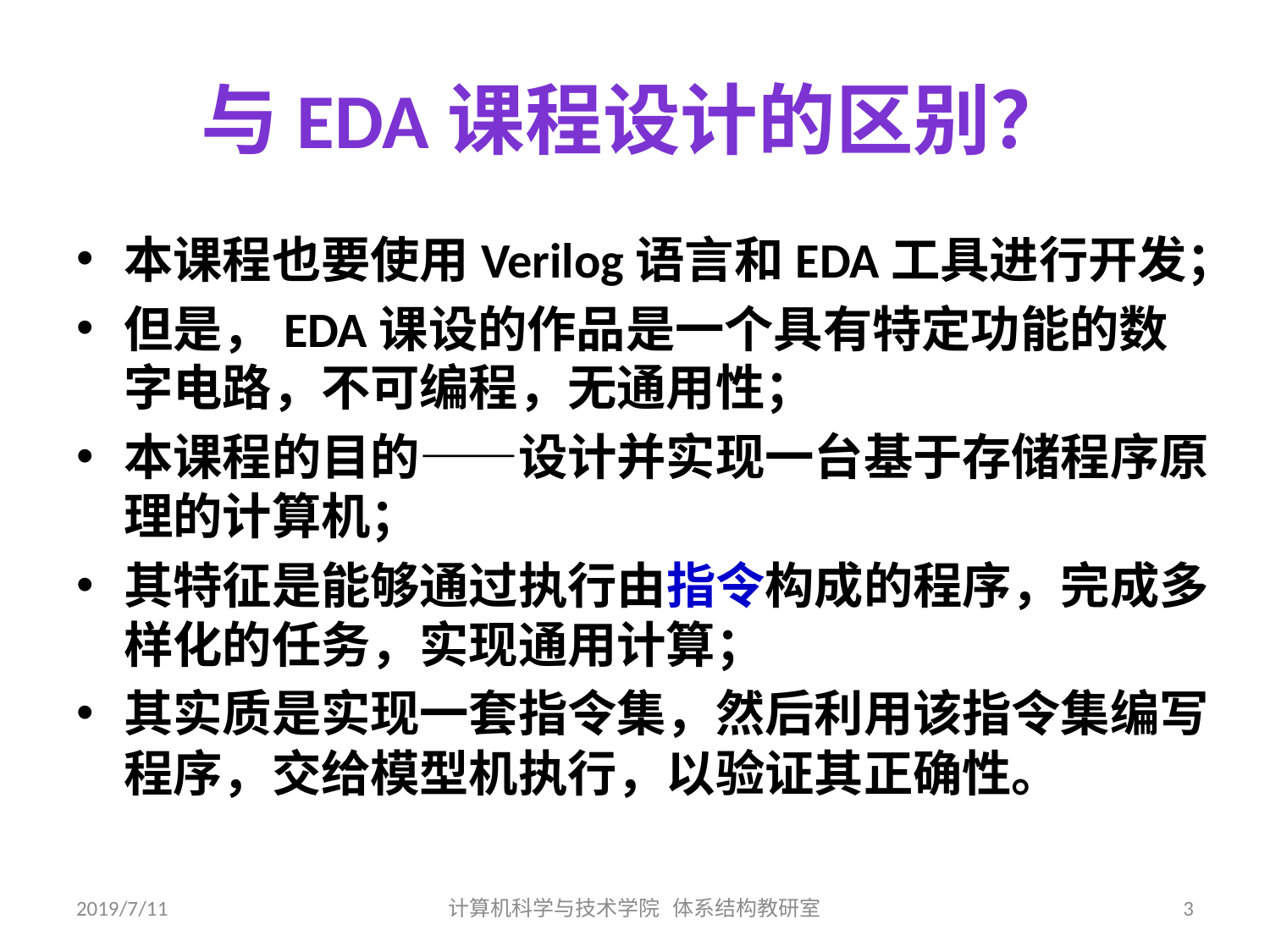

# 与EDA课程设计的区别？
本课程也要使用Verilog语言和EDA工具进行开发；
但是，EDA课设的作品是一个具有特定功能的数字电路，不可编程，无通用性；
本课程的目的——设计并实现一台基于存储程序原理的计算机；
其特征是能够通过执行由指令构成的程序，完成多样化的任务，实现通用计算；
其实质是实现一套指令集，然后利用该指令集编写程序，交给模型机执行，以验证其正确性。
2019/7/11
计算机科学与技术学院  体系结构教研室
3